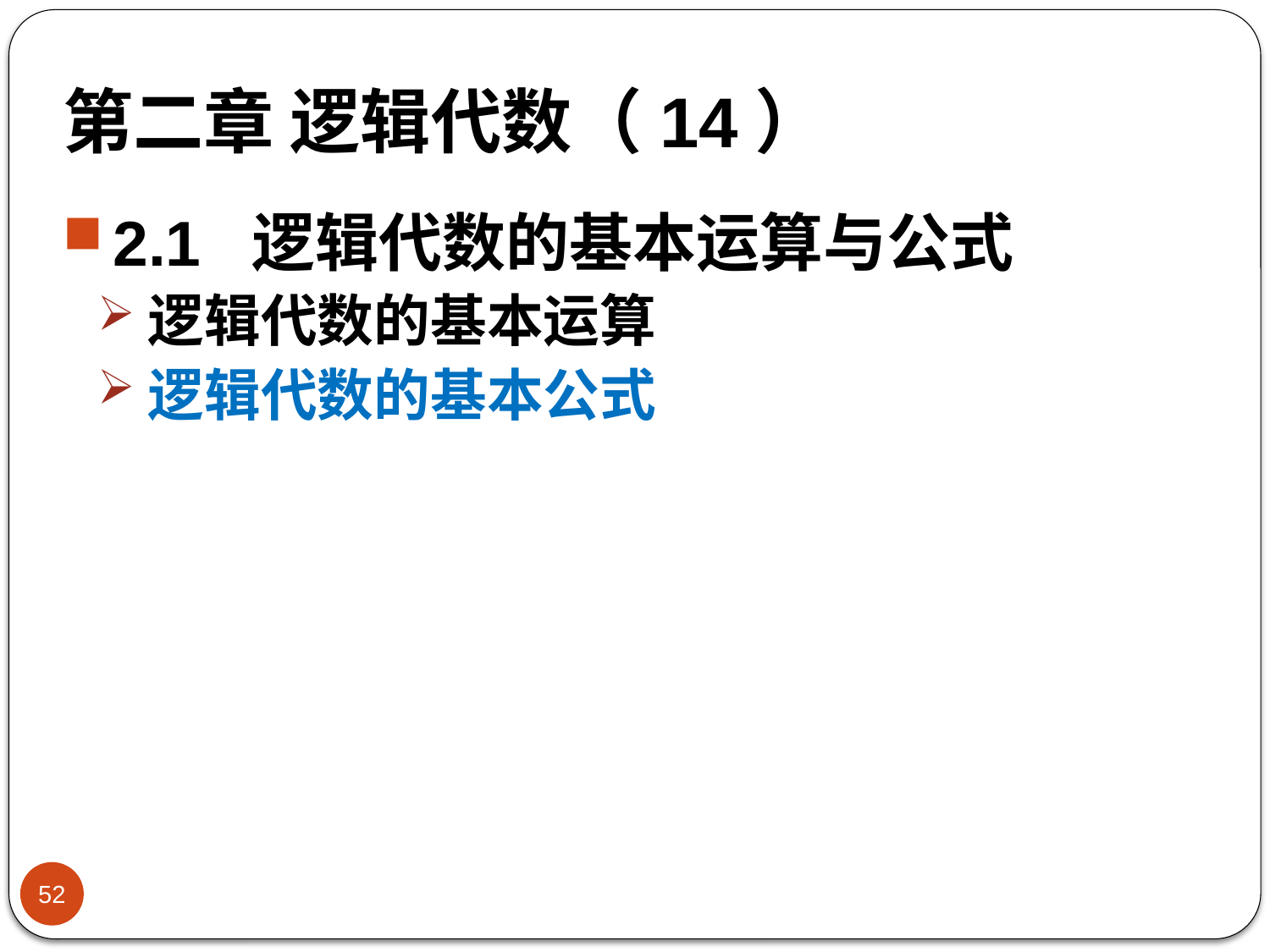

# 第二章 逻辑代数（14）
2.1  逻辑代数的基本运算与公式
逻辑代数的基本运算
逻辑代数的基本公式
52